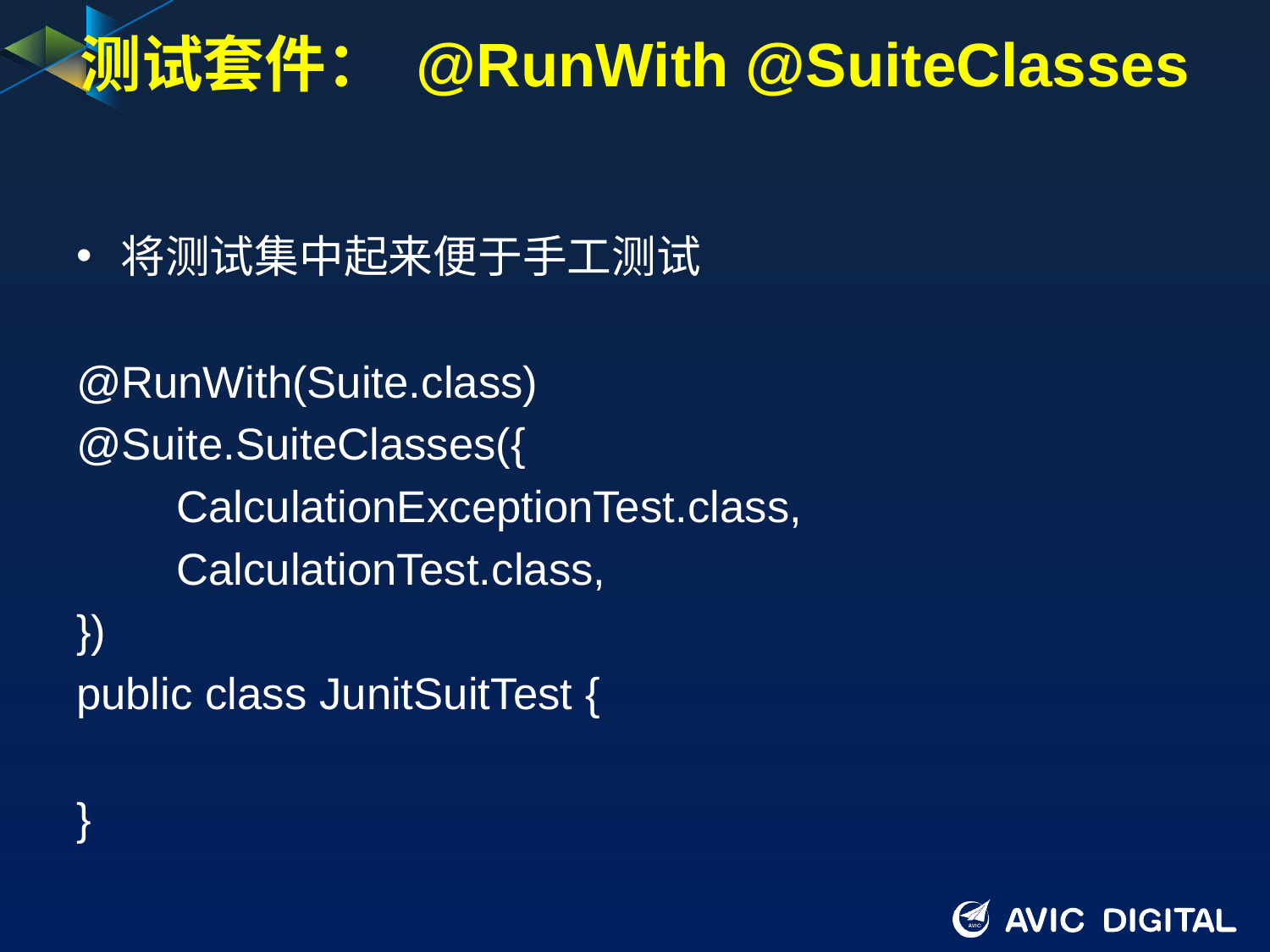

# 测试套件： @RunWith @SuiteClasses
将测试集中起来便于手工测试

@RunWith(Suite.class)
@Suite.SuiteClasses({
	CalculationExceptionTest.class,
	CalculationTest.class,
})
public class JunitSuitTest {

}